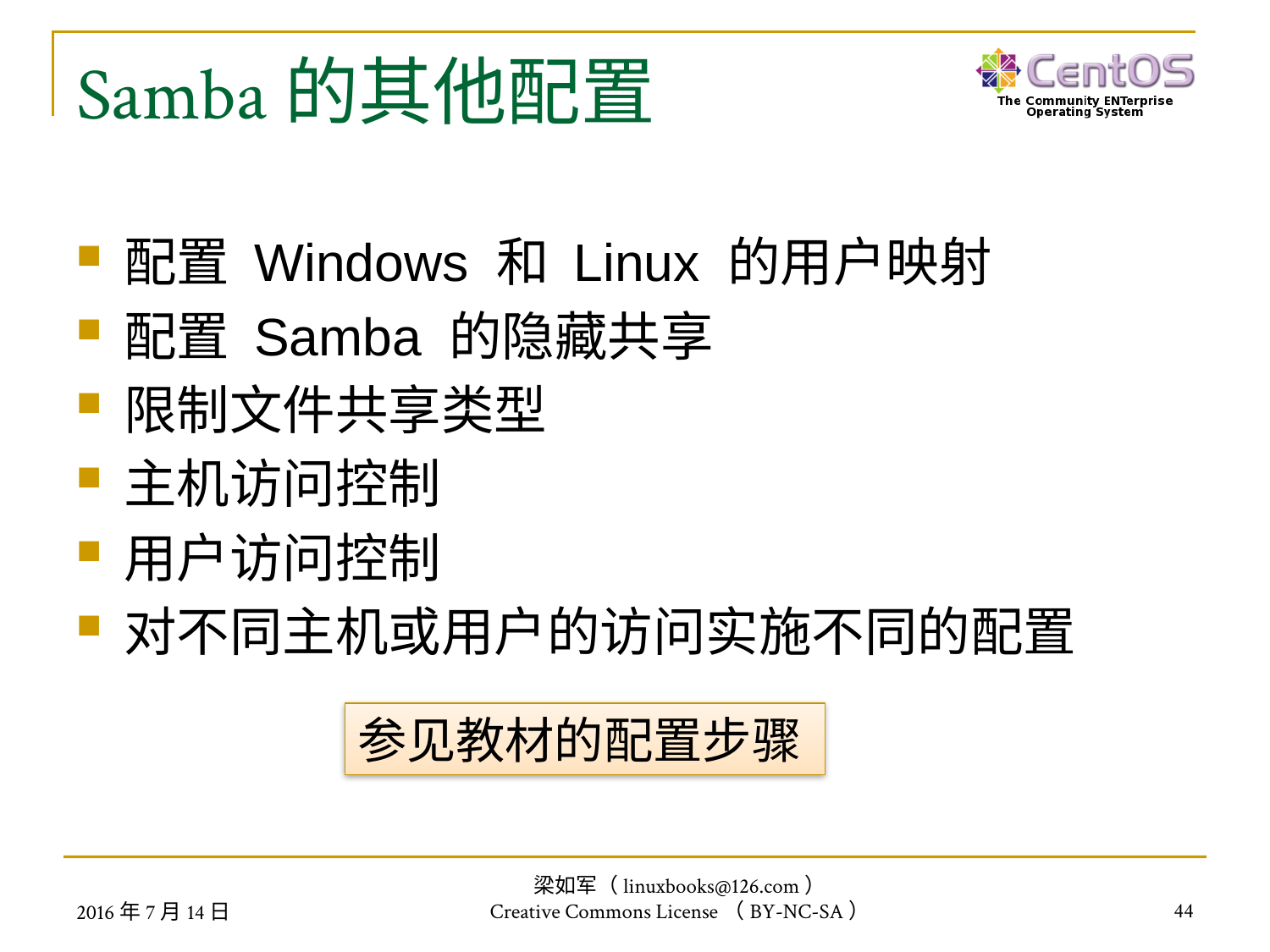

# Samba的其他配置
配置 Windows 和 Linux 的用户映射
配置 Samba 的隐藏共享
限制文件共享类型
主机访问控制
用户访问控制
对不同主机或用户的访问实施不同的配置
参见教材的配置步骤
梁如军（linuxbooks@126.com）
Creative Commons License（BY-NC-SA）
2016年7月14日
44